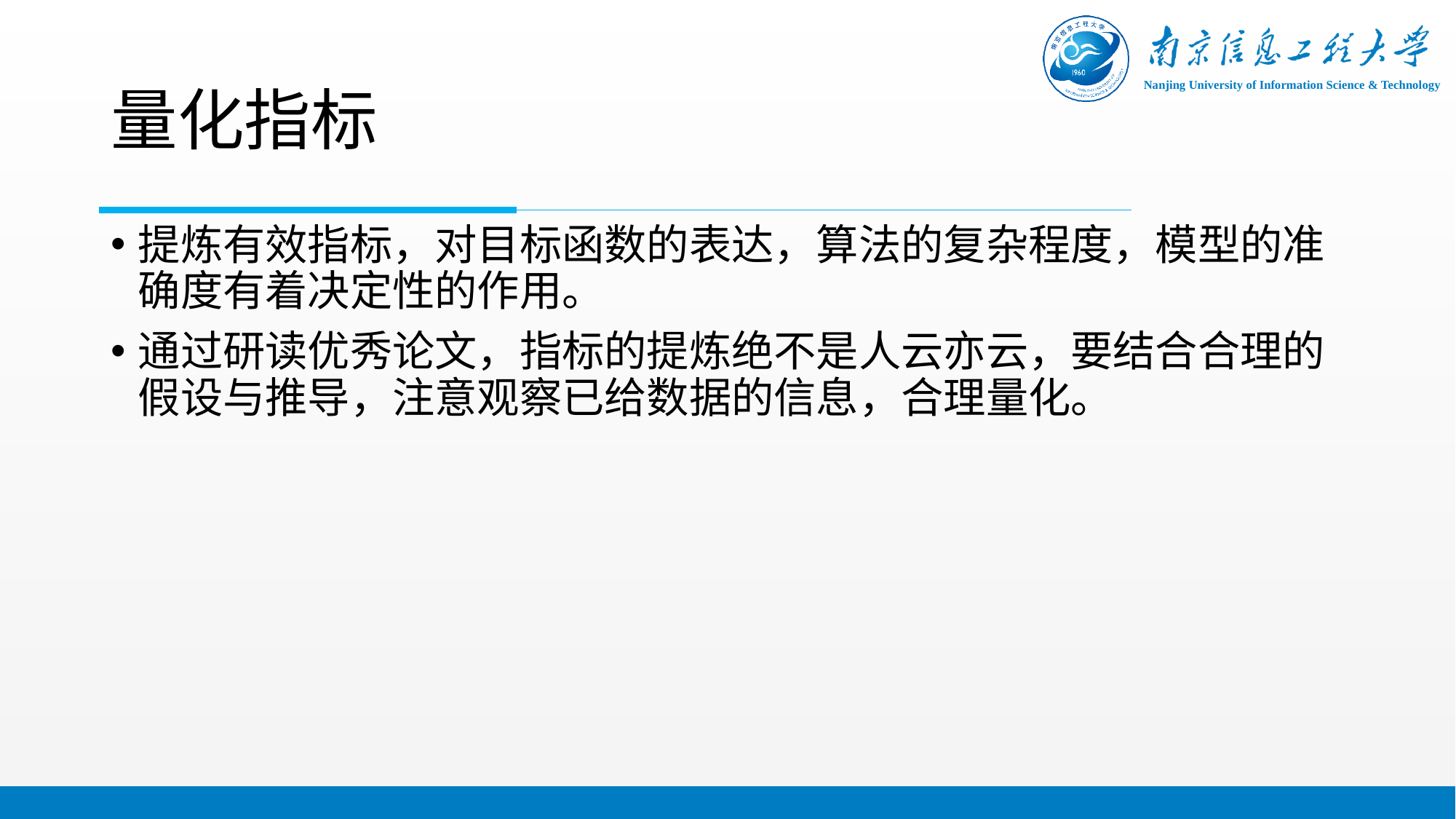

# 量化指标
提炼有效指标，对目标函数的表达，算法的复杂程度，模型的准确度有着决定性的作用。
通过研读优秀论文，指标的提炼绝不是人云亦云，要结合合理的假设与推导，注意观察已给数据的信息，合理量化。